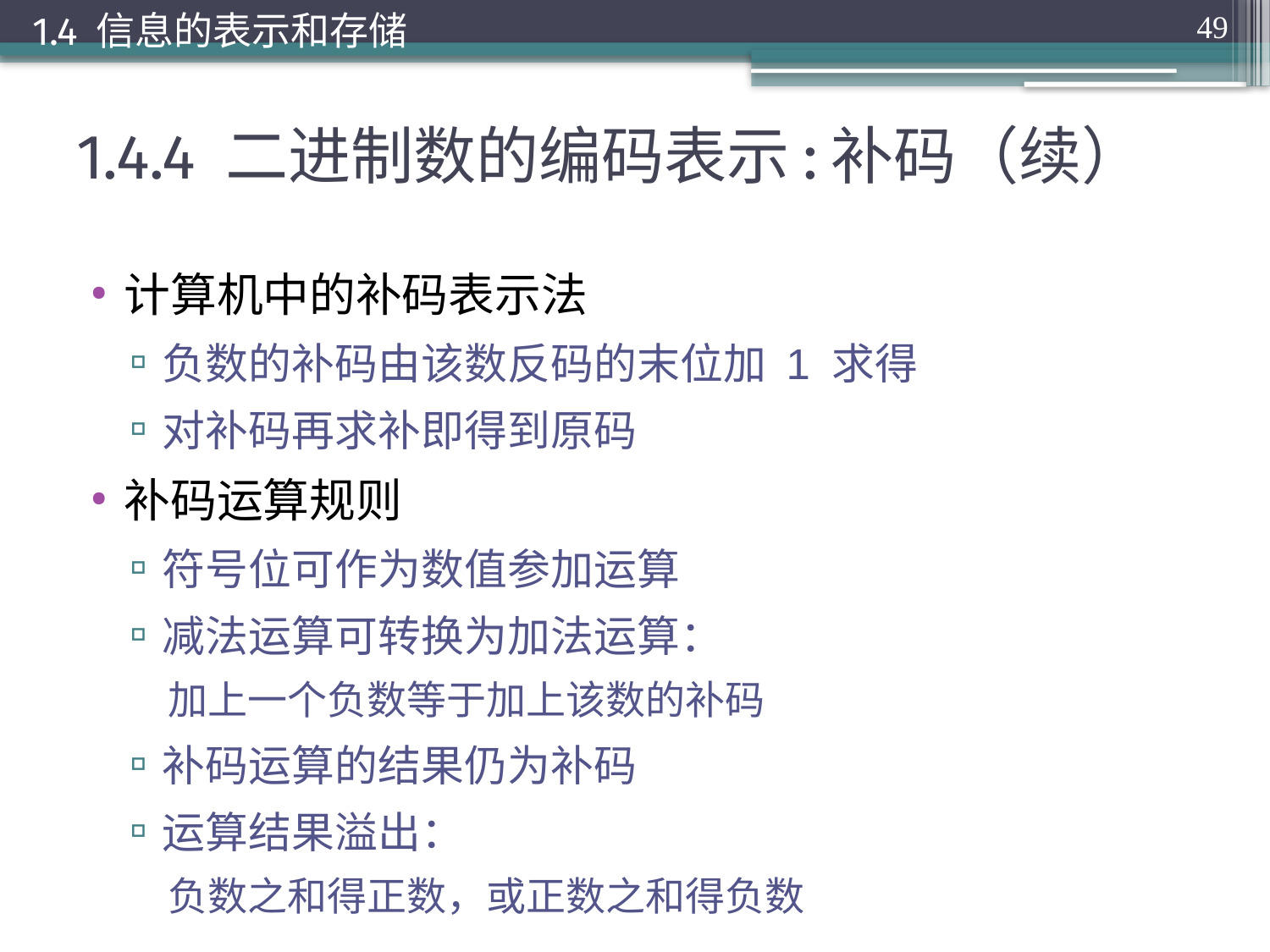

1.4 信息的表示和存储
49
# 1.4.4 二进制数的编码表示:补码（续）
计算机中的补码表示法
负数的补码由该数反码的末位加 1 求得
对补码再求补即得到原码
补码运算规则
符号位可作为数值参加运算
减法运算可转换为加法运算：
加上一个负数等于加上该数的补码
补码运算的结果仍为补码
运算结果溢出：
负数之和得正数，或正数之和得负数